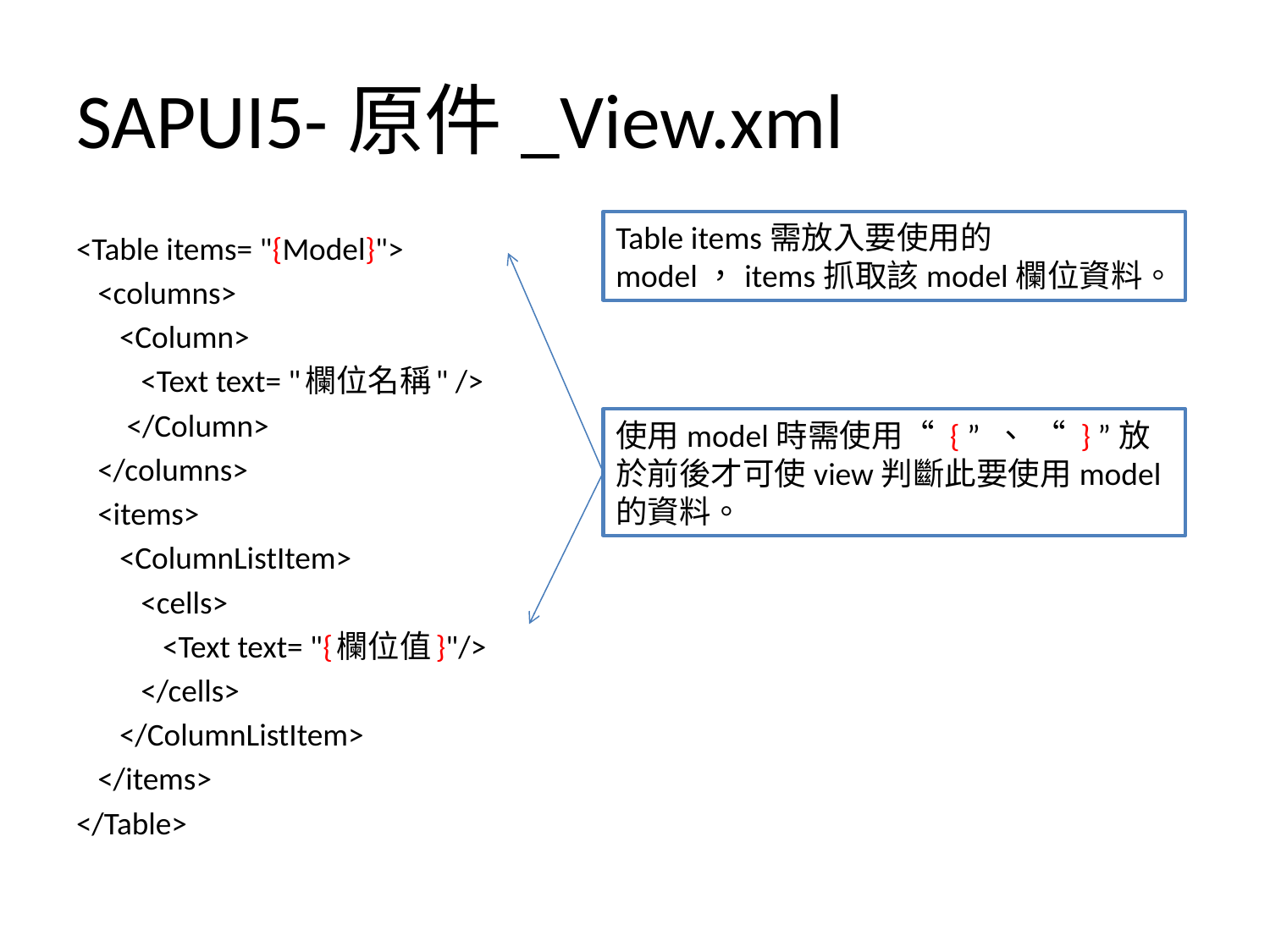

# SAPUI5-原件_View.xml
Table items需放入要使用的model，items抓取該model欄位資料。
<Table items= "{Model}">
   <columns>
      <Column>
         <Text text= "欄位名稱" />
       </Column>
   </columns>
   <items>
      <ColumnListItem>
         <cells>
            <Text text= "{欄位值}"/>
         </cells>
      </ColumnListItem>
   </items>
</Table>
使用model時需使用“ { ” 、 “ } ”放於前後才可使view判斷此要使用model的資料。